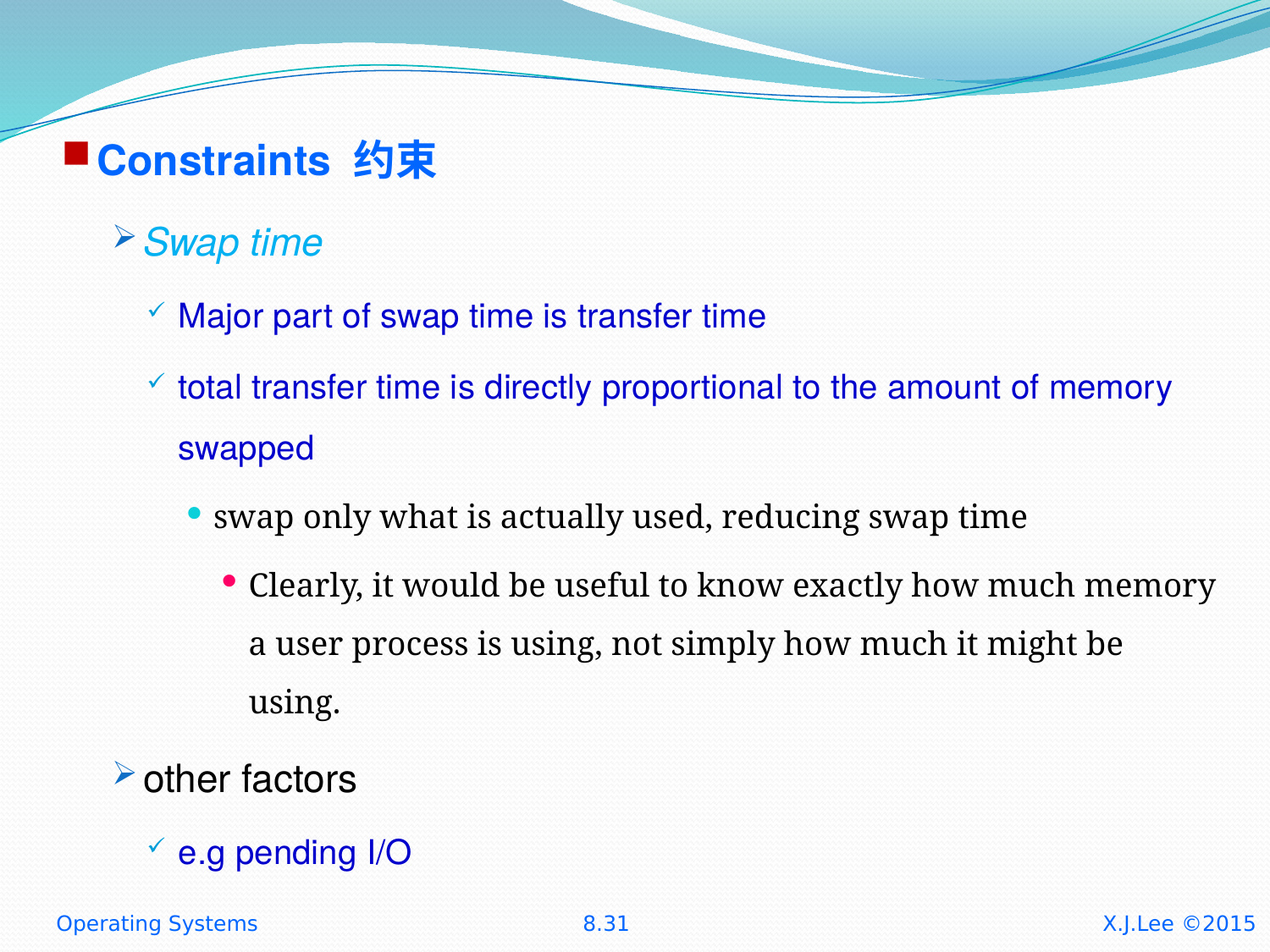

Constraints 约束
Swap time
Major part of swap time is transfer time
total transfer time is directly proportional to the amount of memory swapped
swap only what is actually used, reducing swap time
Clearly, it would be useful to know exactly how much memory a user process is using, not simply how much it might be using.
other factors
e.g pending I/O
Operating Systems
8.31
X.J.Lee ©2015